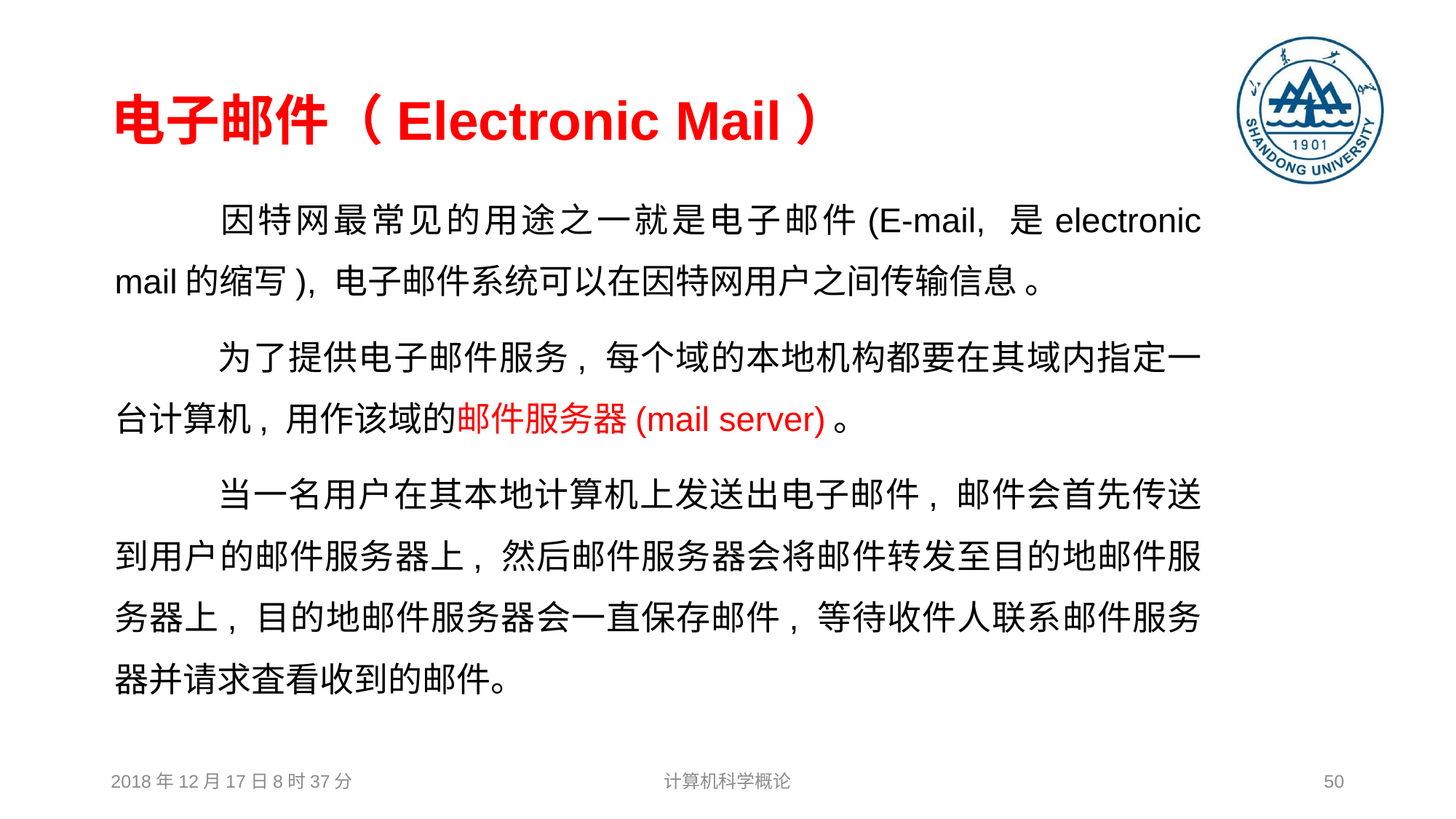

# 电子邮件（Electronic Mail）
	因特网最常见的用途之一就是电子邮件(E-mail, 是electronic mail的缩写), 电子邮件系统可以在因特网用户之间传输信息 。
	为了提供电子邮件服务, 每个域的本地机构都要在其域内指定一台计算机, 用作该域的邮件服务器(mail server)。
	当一名用户在其本地计算机上发送出电子邮件, 邮件会首先传送到用户的邮件服务器上, 然后邮件服务器会将邮件转发至目的地邮件服务器上, 目的地邮件服务器会一直保存邮件, 等待收件人联系邮件服务器并请求査看收到的邮件。
2018年12月17日8时37分
计算机科学概论
50